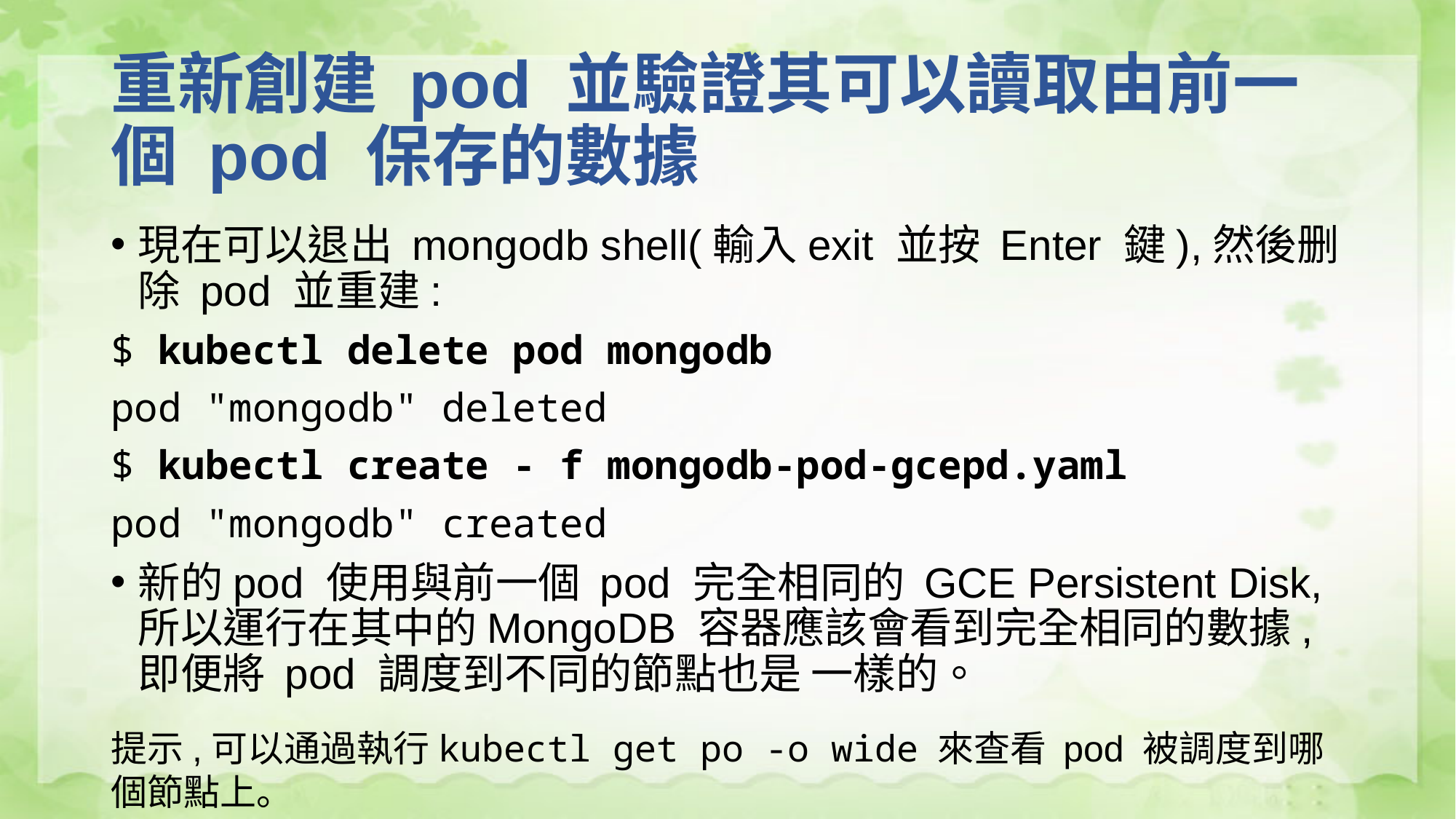

# 重新創建 pod 並驗證其可以讀取由前一個 pod 保存的數據
現在可以退出 mongodb shell(輸入exit 並按 Enter 鍵),然後删除 pod 並重建:
$ kubectl delete pod mongodb
pod "mongodb" deleted
$ kubectl create - f mongodb-pod-gcepd.yaml
pod "mongodb" created
新的pod 使用與前一個 pod 完全相同的 GCE Persistent Disk,所以運行在其中的MongoDB 容器應該會看到完全相同的數據,即便將 pod 調度到不同的節點也是 一樣的。
提示,可以通過執行kubectl get po -o wide 來查看 pod 被調度到哪個節點上。